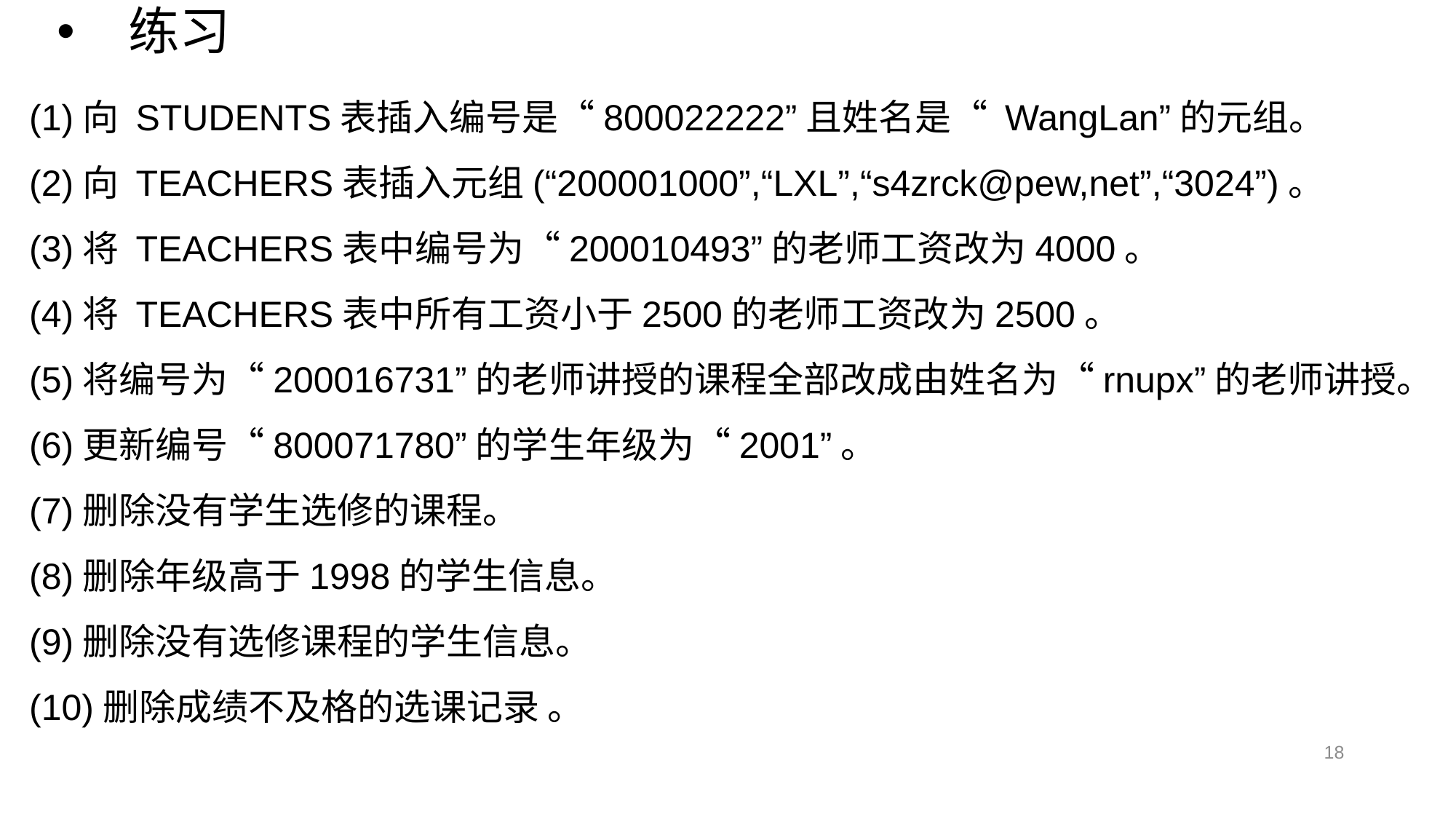

# 练习
(1)向 STUDENTS表插入编号是“800022222”且姓名是“ WangLan”的元组。
(2)向 TEACHERS表插入元组(“200001000”,“LXL”,“s4zrck@pew,net”,“3024”)。
(3)将 TEACHERS表中编号为“200010493”的老师工资改为4000。
(4)将 TEACHERS表中所有工资小于2500的老师工资改为2500。
(5)将编号为“200016731”的老师讲授的课程全部改成由姓名为“rnupx”的老师讲授。
(6)更新编号“800071780”的学生年级为“2001”。
(7)删除没有学生选修的课程。
(8)删除年级高于1998的学生信息。
(9)删除没有选修课程的学生信息。
(10)删除成绩不及格的选课记录 。

18